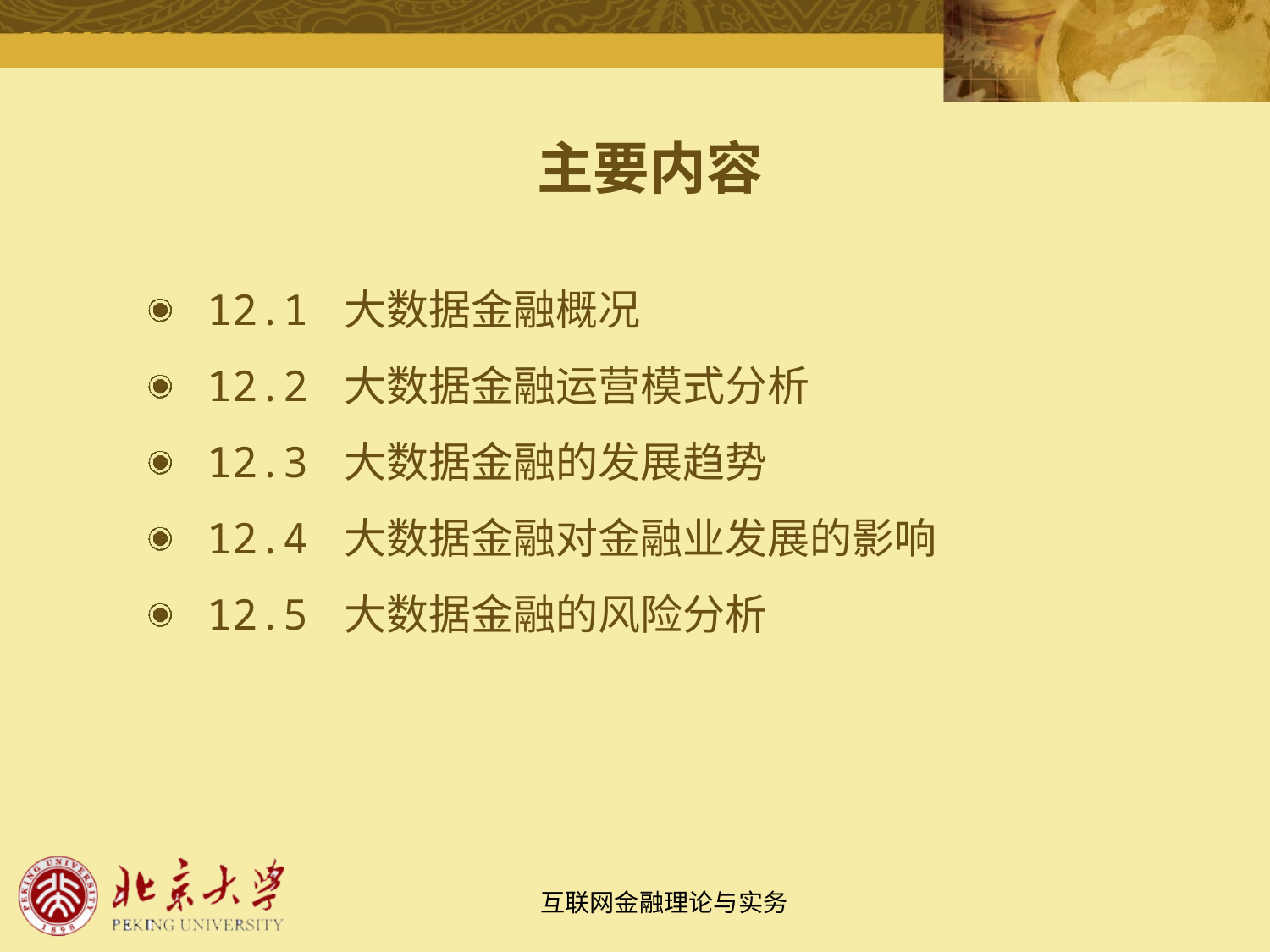

主要内容
 12.1 大数据金融概况
 12.2 大数据金融运营模式分析
 12.3 大数据金融的发展趋势
 12.4 大数据金融对金融业发展的影响
 12.5 大数据金融的风险分析